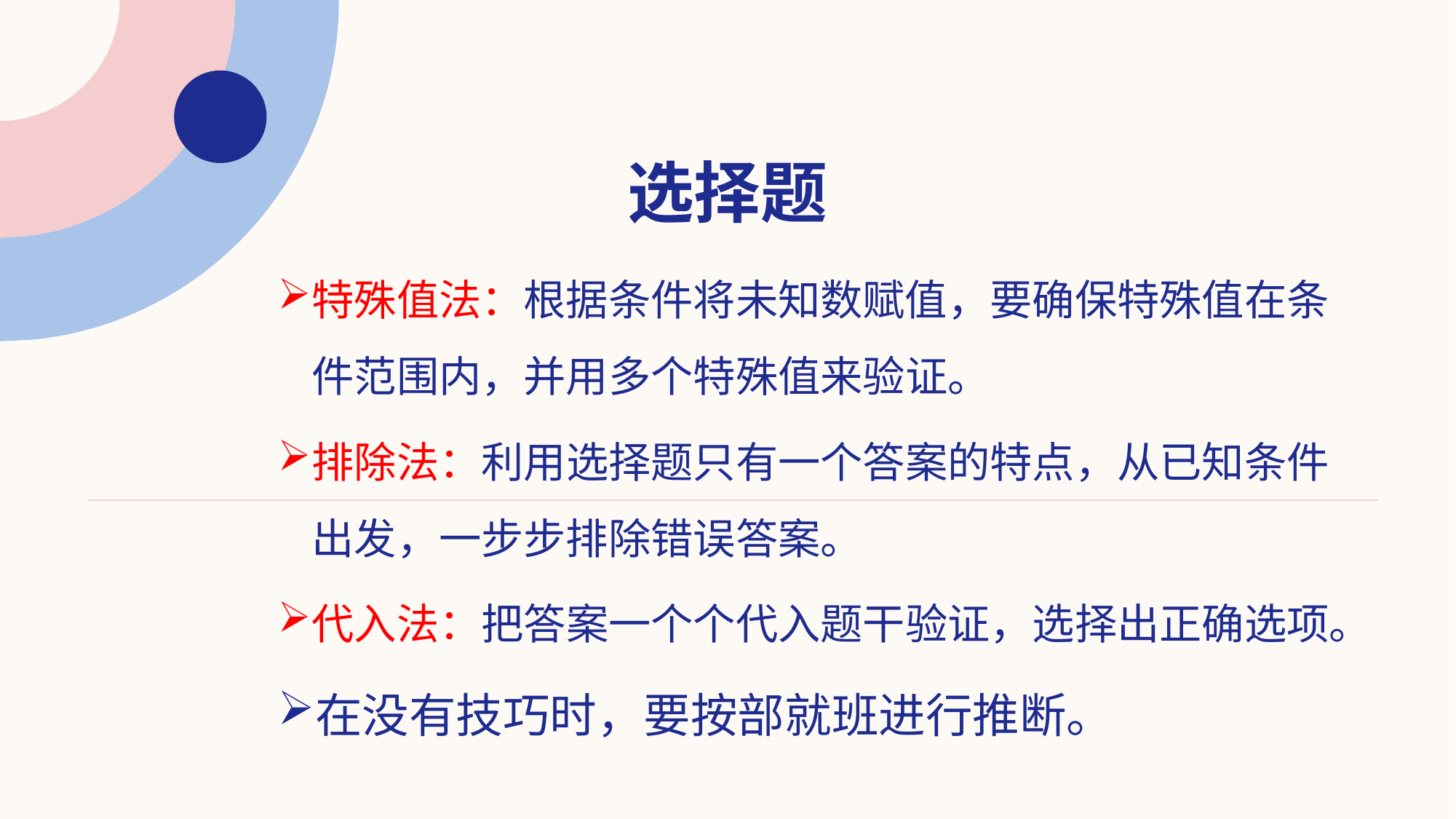

# 选择题
特殊值法：根据条件将未知数赋值，要确保特殊值在条件范围内，并用多个特殊值来验证。
排除法：利用选择题只有一个答案的特点，从已知条件出发，一步步排除错误答案。
代入法：把答案一个个代入题干验证，选择出正确选项。
在没有技巧时，要按部就班进行推断。